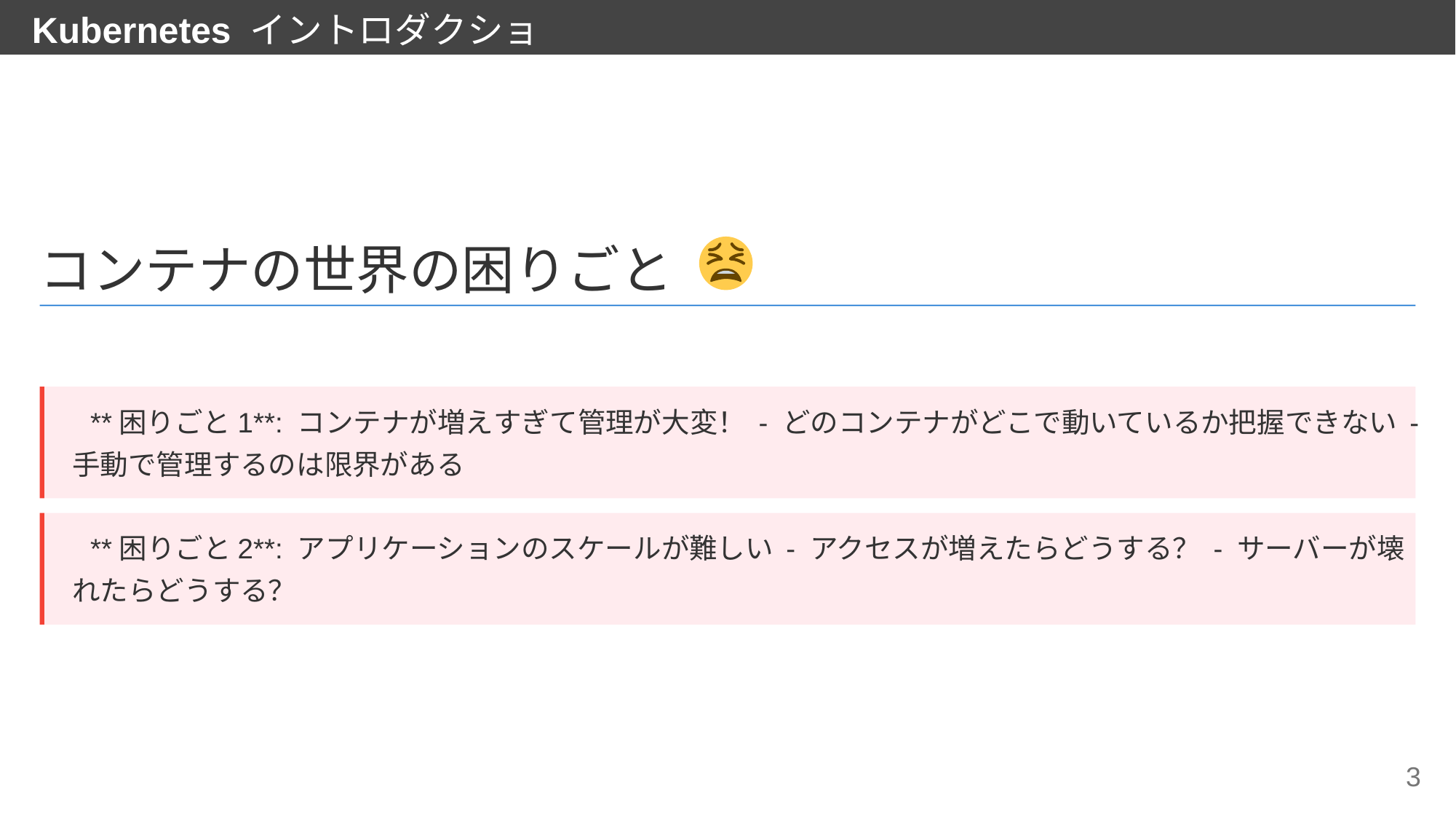

Kubernetes イントロダクション

コンテナの世界の困りごと

 **困りごと1**: コンテナが増えすぎて管理が⼤変！ - どのコンテナがどこで動いているか把握できない -
⼿動で管理するのは限界がある

 **困りごと2**: アプリケーションのスケールが難しい - アクセスが増えたらどうする？ - サーバーが壊
れたらどうする？
3